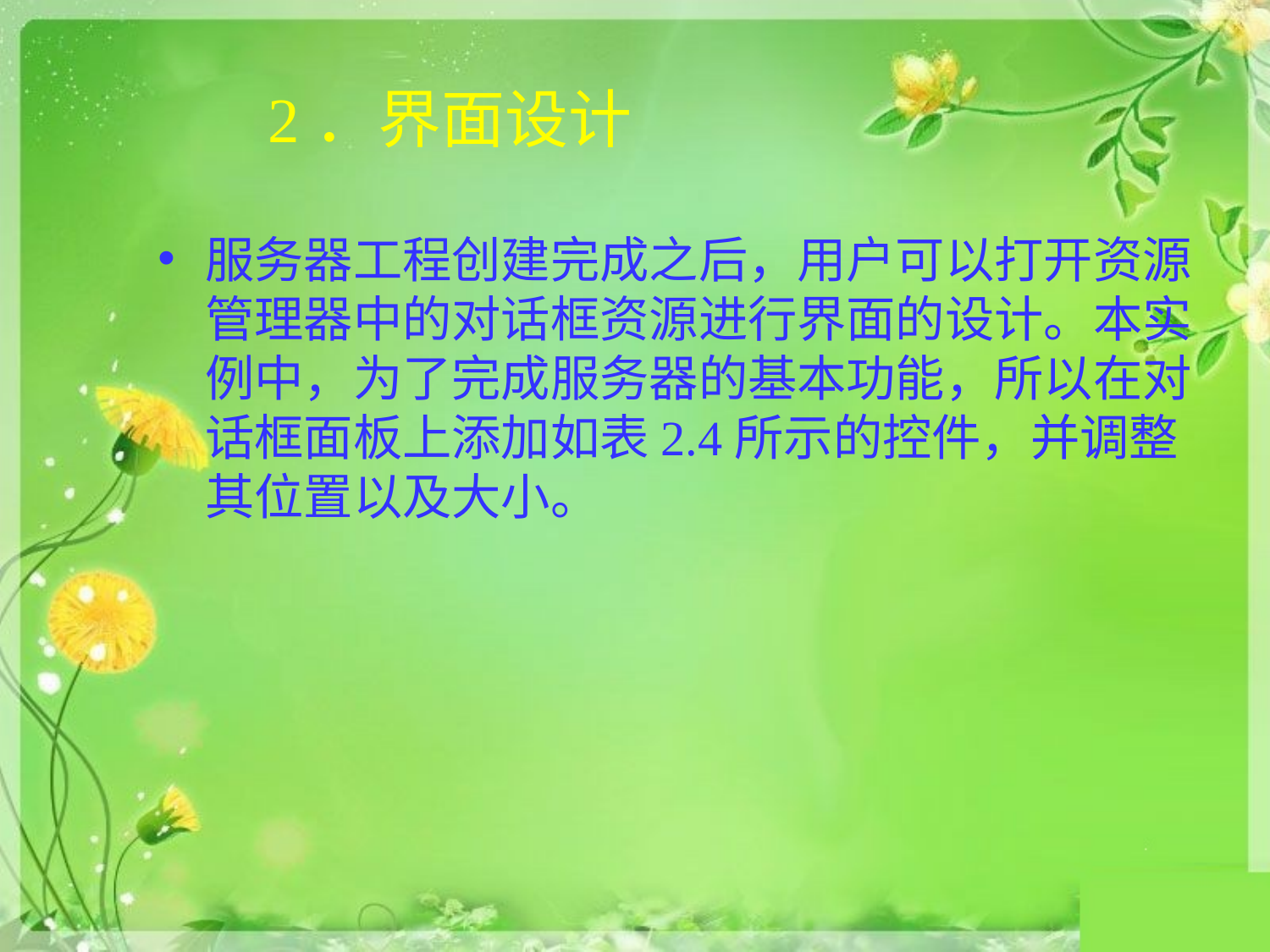

# 2．界面设计
服务器工程创建完成之后，用户可以打开资源管理器中的对话框资源进行界面的设计。本实例中，为了完成服务器的基本功能，所以在对话框面板上添加如表2.4所示的控件，并调整其位置以及大小。